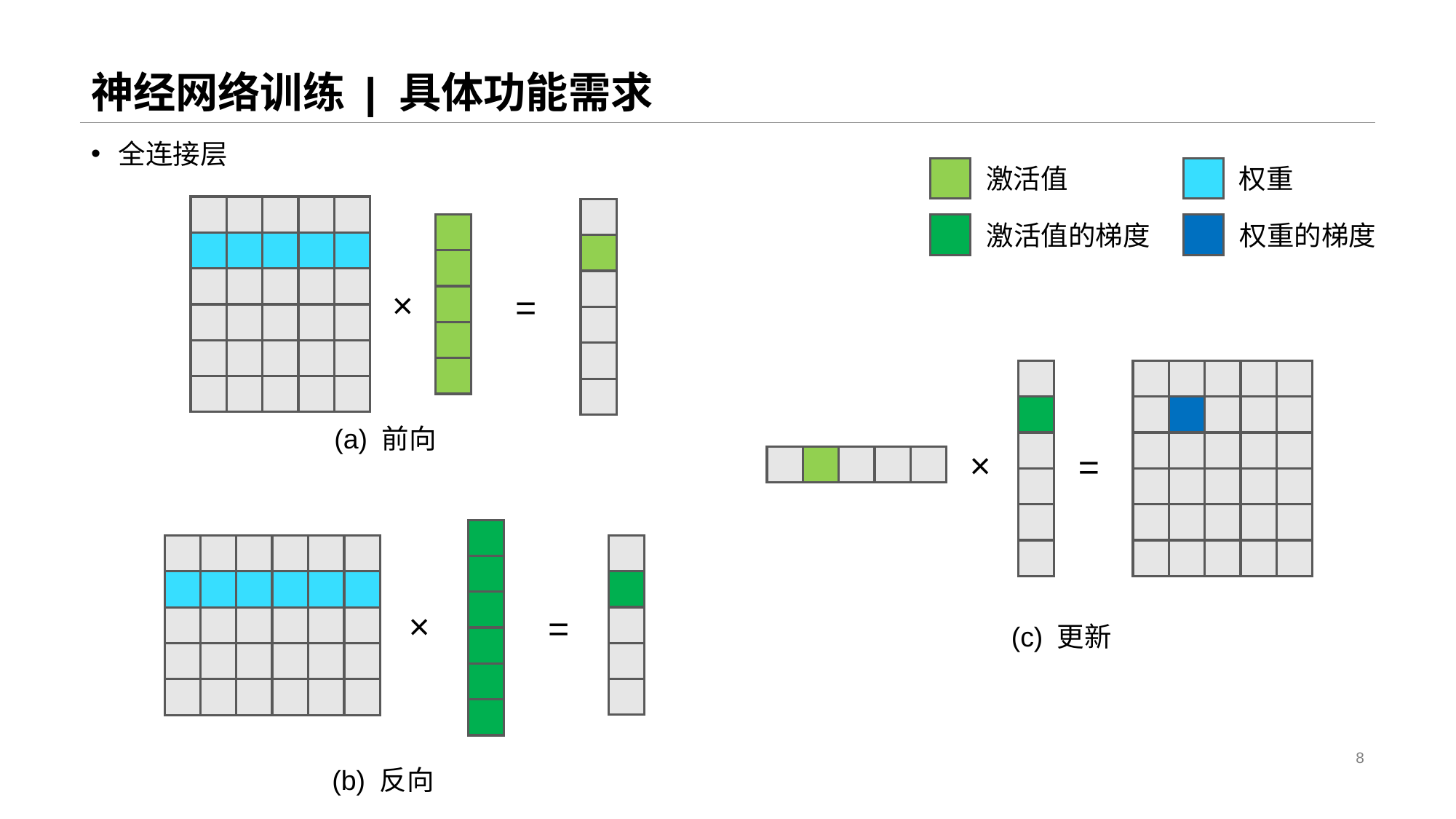

# 神经网络训练 | 具体功能需求
全连接层
激活值

权重

激活值的梯度

权重的梯度

×
=

×
=
(a) 前向

×
=
(c) 更新
8
(b) 反向